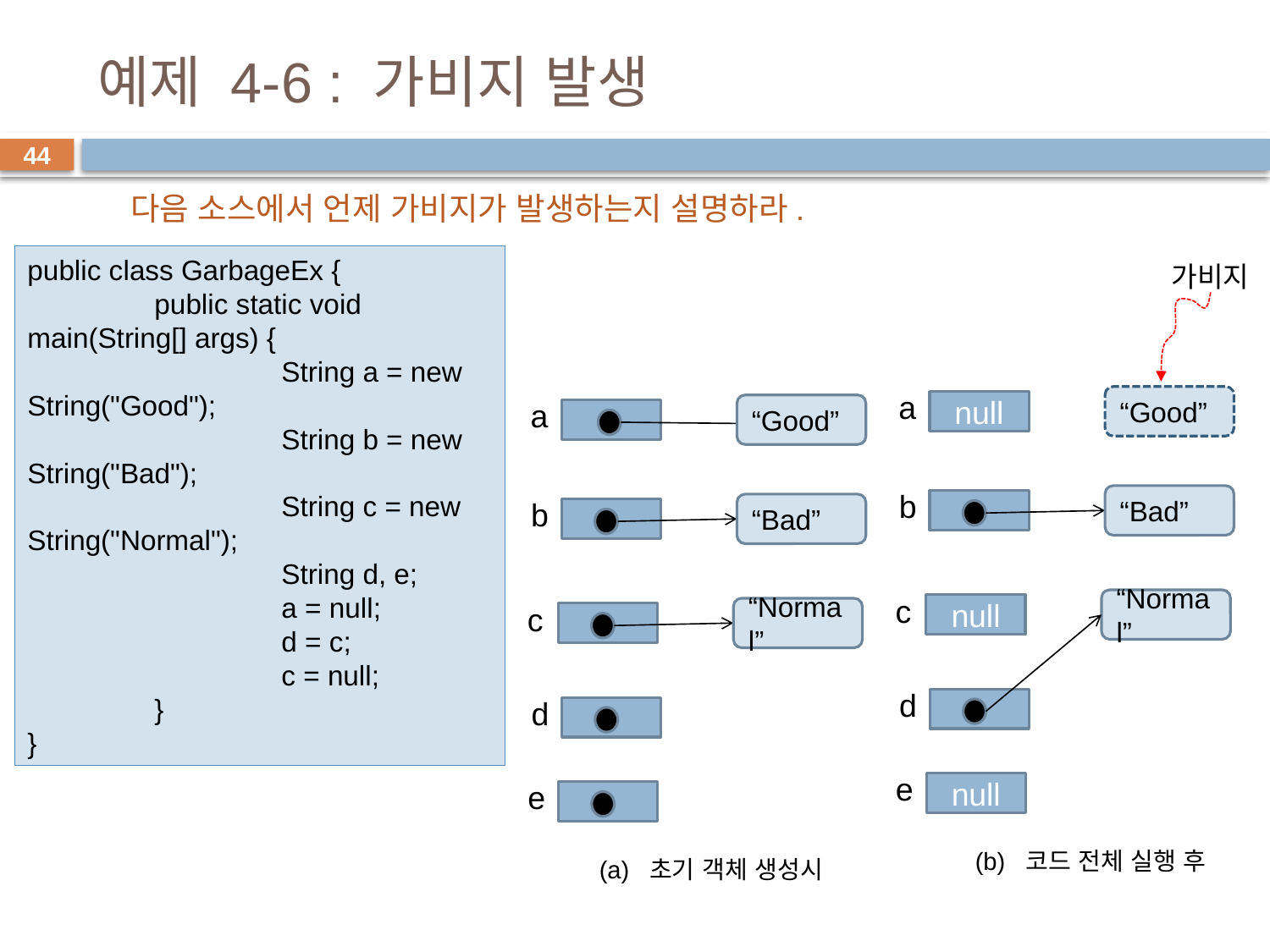

# 예제 4-6 : 가비지 발생
44
다음 소스에서 언제 가비지가 발생하는지 설명하라.
public class GarbageEx {
	public static void main(String[] args) {
		String a = new String("Good");
		String b = new String("Bad");
		String c = new String("Normal");
		String d, e;
		a = null;
		d = c;
		c = null;
	}
}
가비지

a
“Good”
null
b
“Bad”

c
“Normal”
null
d

e
null
(b)  코드 전체 실행 후
a
“Good”

b
“Bad”

c
“Normal”

d

e

(a)  초기 객체 생성시